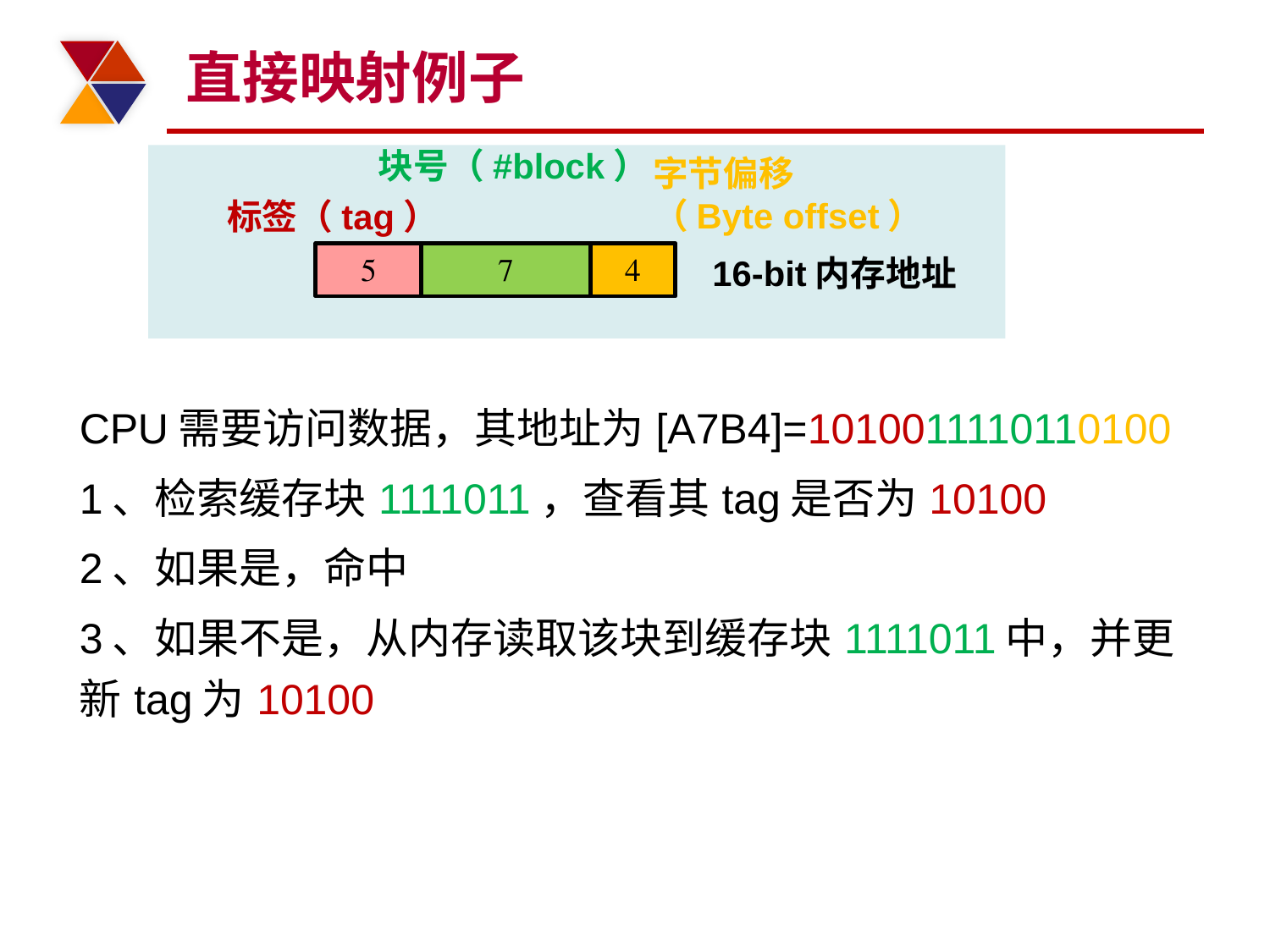

# 直接映射例子
块号（#block）

字节偏移
（Byte offset）
标签（tag）
5
7
4
16-bit内存地址
CPU需要访问数据，其地址为[A7B4]=1010011110110100
1、检索缓存块1111011，查看其tag是否为10100
2、如果是，命中
3、如果不是，从内存读取该块到缓存块1111011中，并更新tag为10100